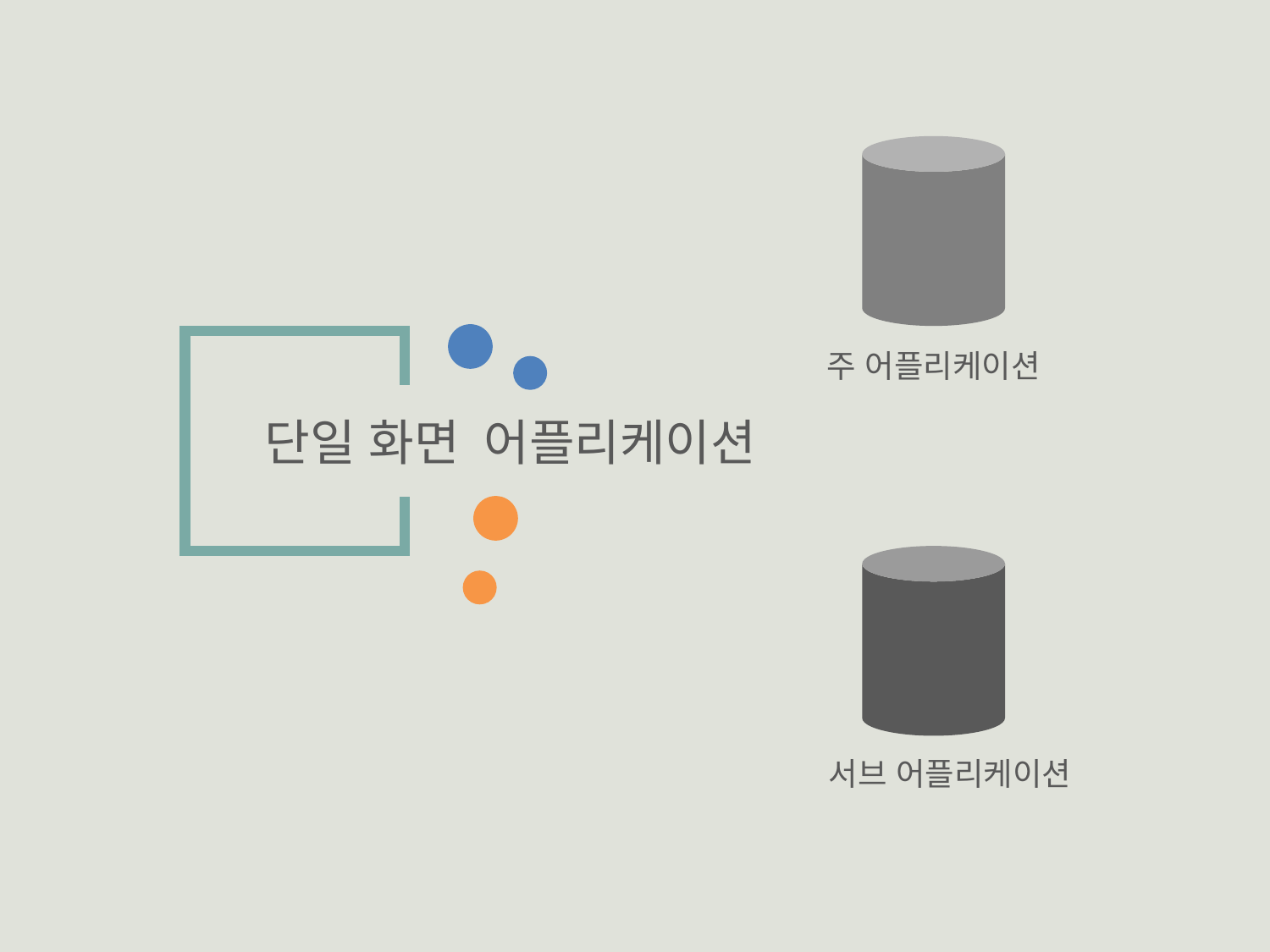

주 어플리케이션
서브 어플리케이션

 다중 화면
단일 화면 어플리케이션
어플리케이션